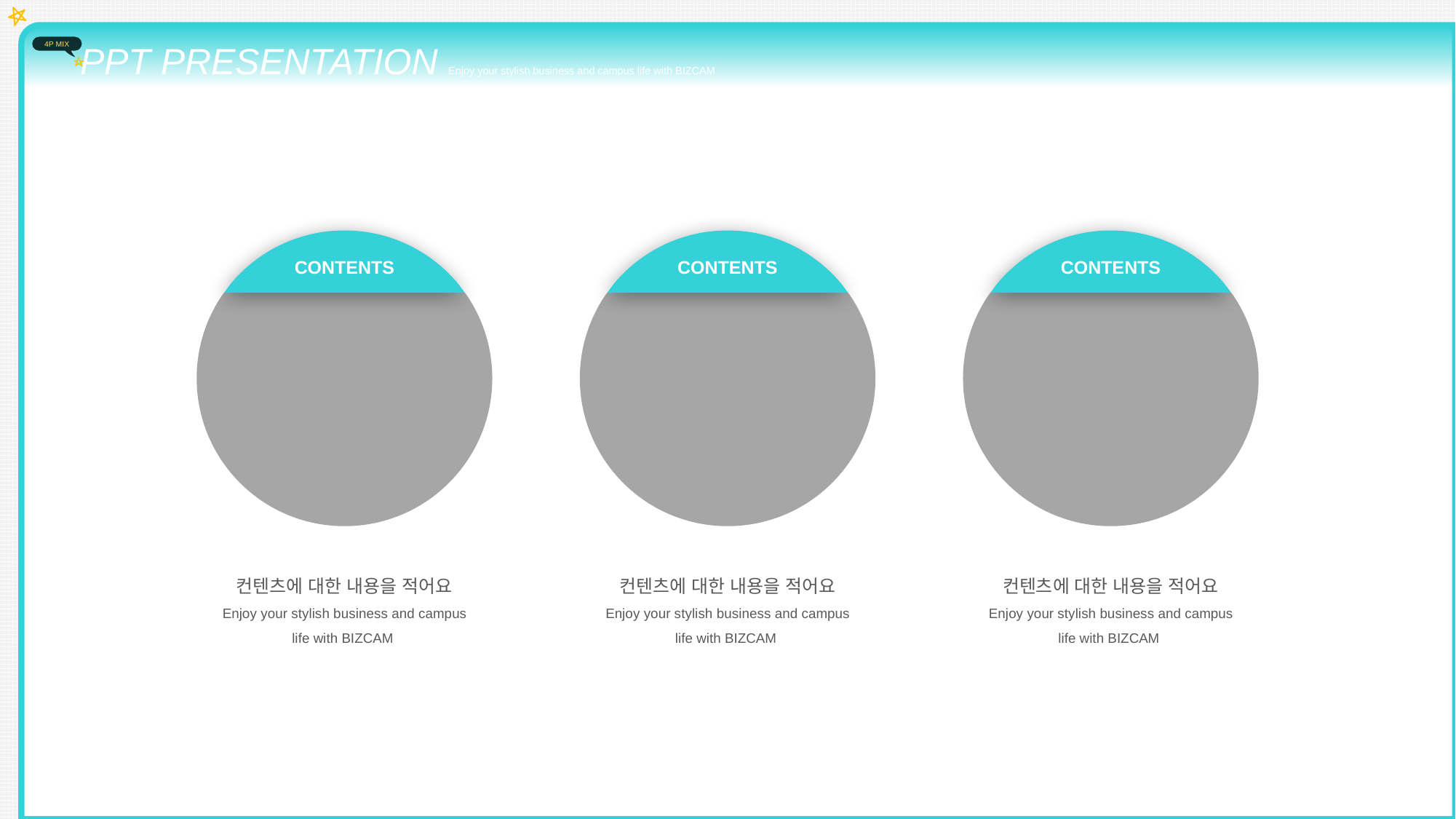

PPT PRESENTATION Enjoy your stylish business and campus life with BIZCAM
4P MIX

CONTENTS
CONTENTS
CONTENTS

컨텐츠에 대한 내용을 적어요
Enjoy your stylish business and campus life with BIZCAM
컨텐츠에 대한 내용을 적어요
Enjoy your stylish business and campus life with BIZCAM
컨텐츠에 대한 내용을 적어요
Enjoy your stylish business and campus life with BIZCAM